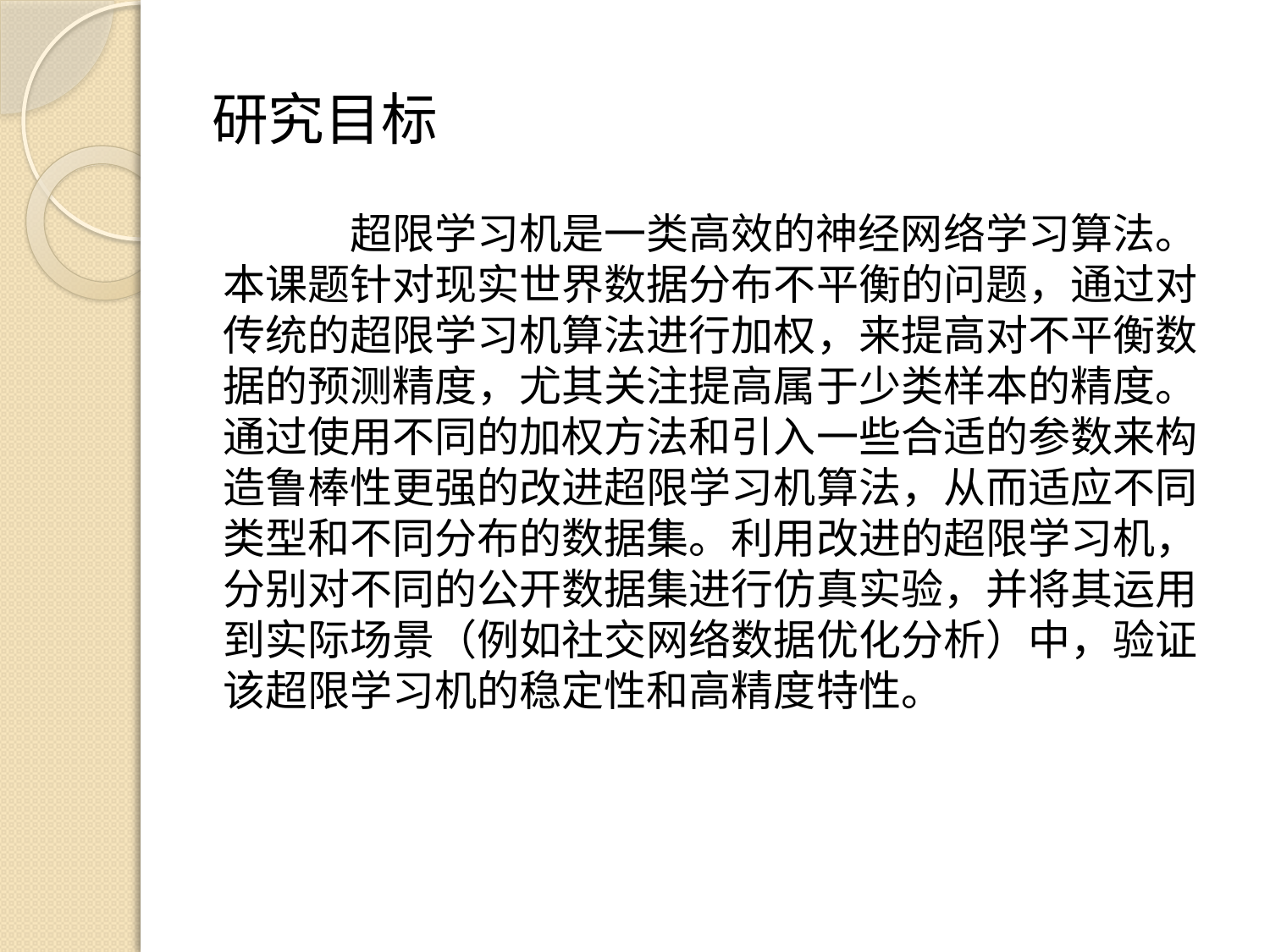

# 研究目标
	超限学习机是一类高效的神经网络学习算法。本课题针对现实世界数据分布不平衡的问题，通过对传统的超限学习机算法进行加权，来提高对不平衡数据的预测精度，尤其关注提高属于少类样本的精度。通过使用不同的加权方法和引入一些合适的参数来构造鲁棒性更强的改进超限学习机算法，从而适应不同类型和不同分布的数据集。利用改进的超限学习机，分别对不同的公开数据集进行仿真实验，并将其运用到实际场景（例如社交网络数据优化分析）中，验证该超限学习机的稳定性和高精度特性。